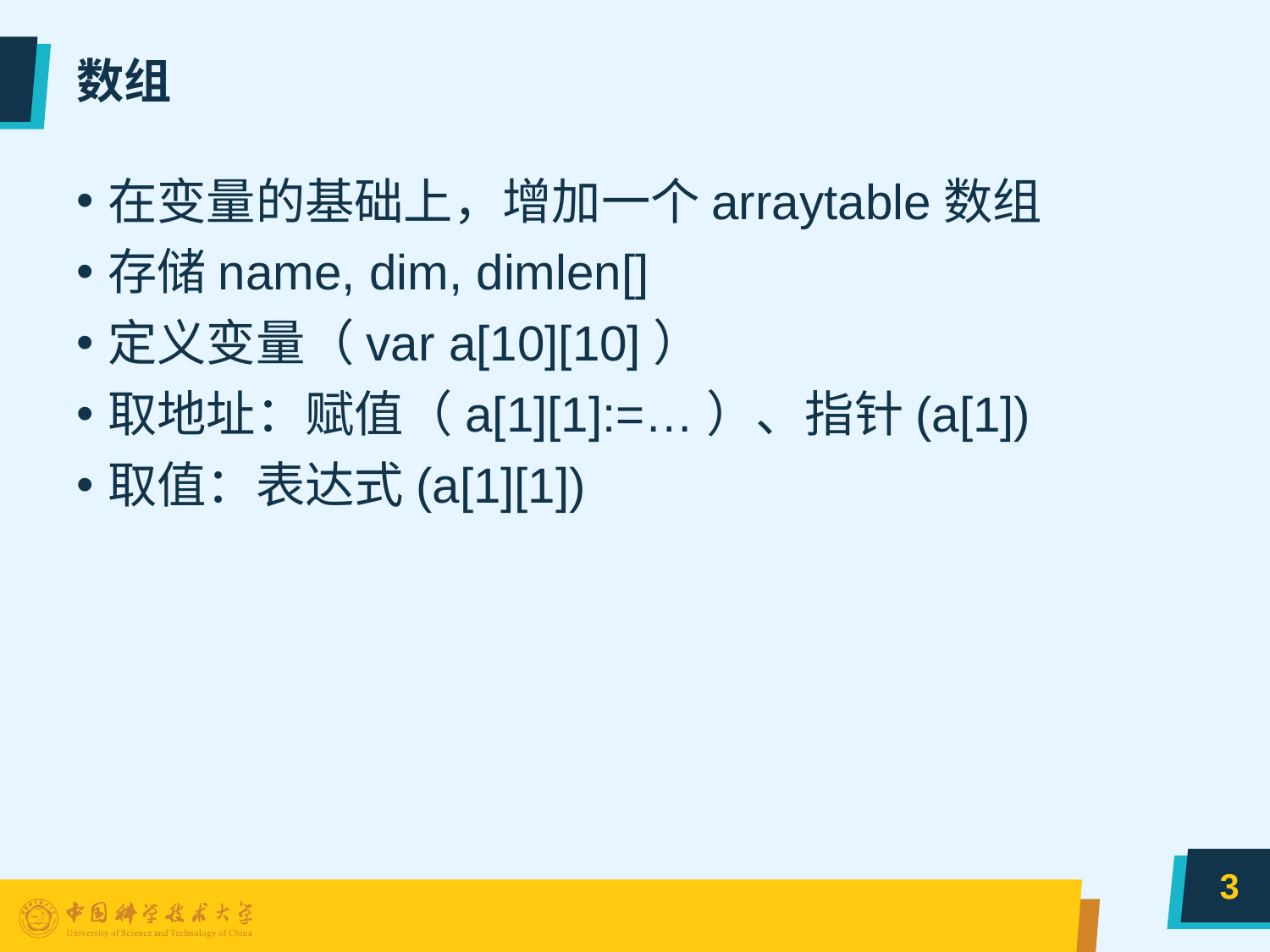

# 数组
在变量的基础上，增加一个arraytable数组
存储name, dim, dimlen[]
定义变量（var a[10][10]）
取地址：赋值（a[1][1]:=…）、指针(a[1])
取值：表达式(a[1][1])
3